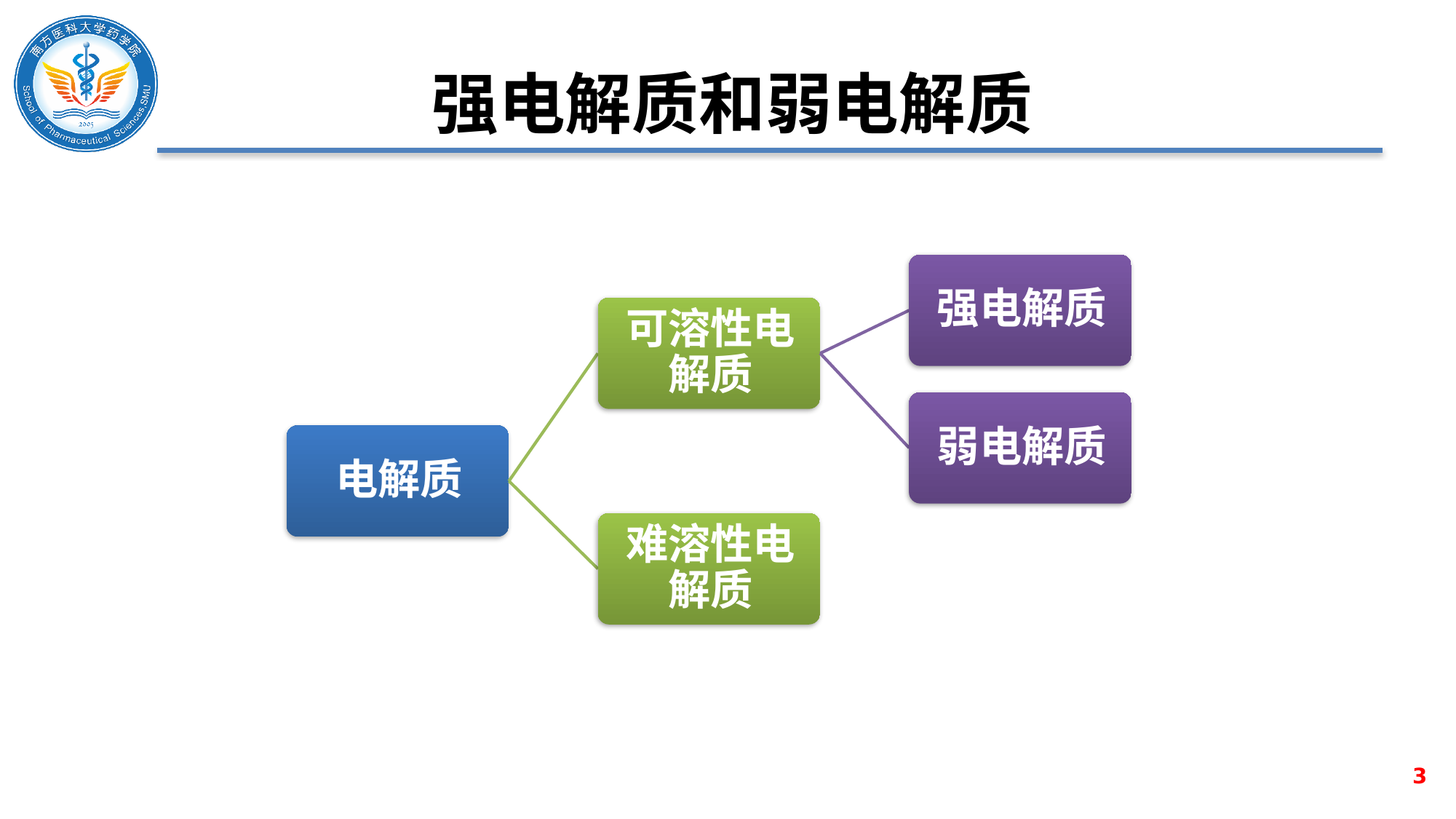

# 强电解质和弱电解质
电解质

可溶性电解质

强电解质

弱电解质

难溶性电解质
3